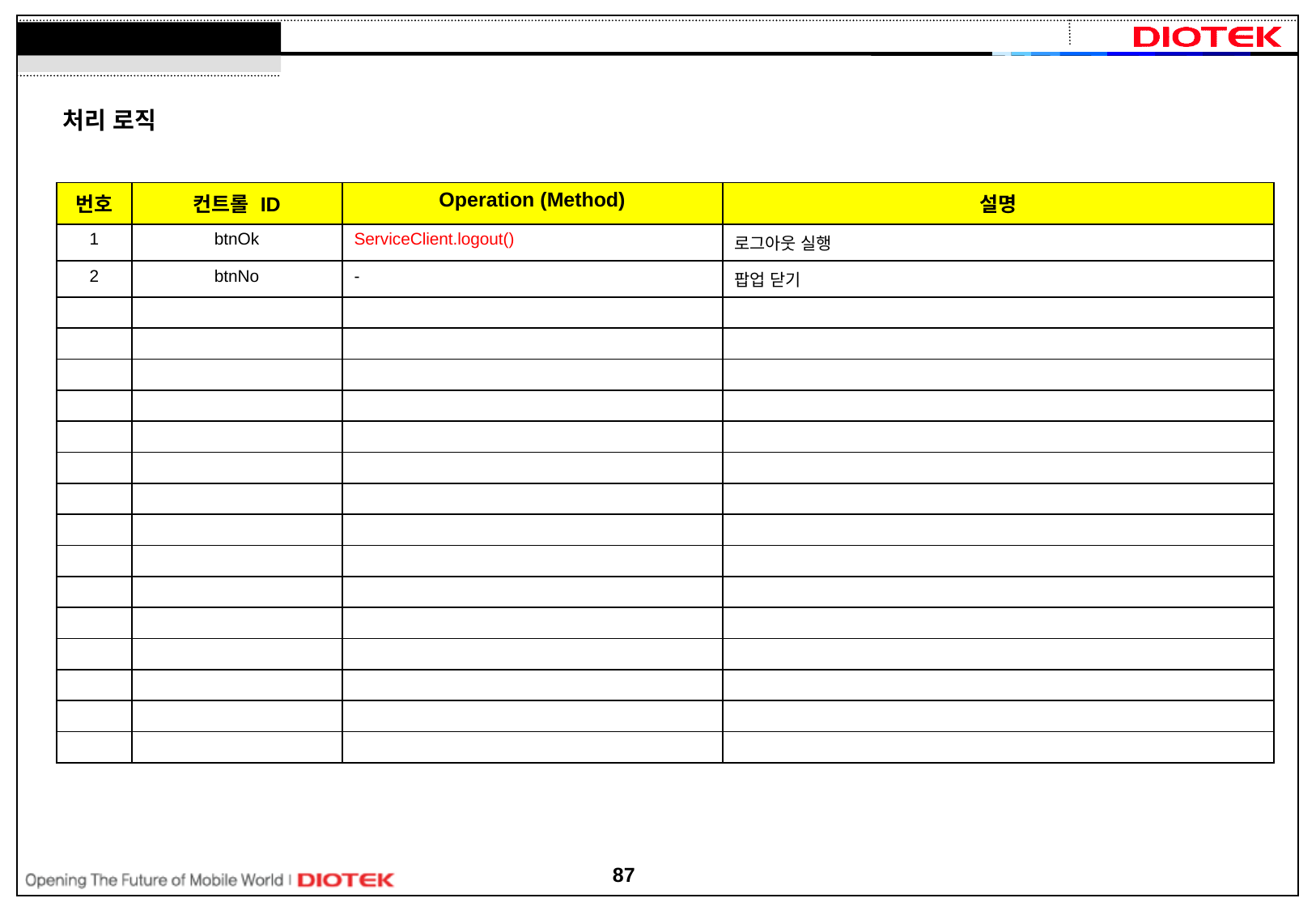

처리 로직
| 번호 | 컨트롤 ID | Operation (Method) | 설명 |
| --- | --- | --- | --- |
| 1 | btnOk | ServiceClient.logout() | 로그아웃 실행 |
| 2 | btnNo | - | 팝업 닫기 |
|  |  |  |  |
|  |  |  |  |
|  |  |  |  |
|  |  |  |  |
|  |  |  |  |
|  |  |  |  |
|  |  |  |  |
|  |  |  |  |
|  |  |  |  |
|  |  |  |  |
|  |  |  |  |
|  |  |  |  |
|  |  |  |  |
|  |  |  |  |
|  |  |  |  |